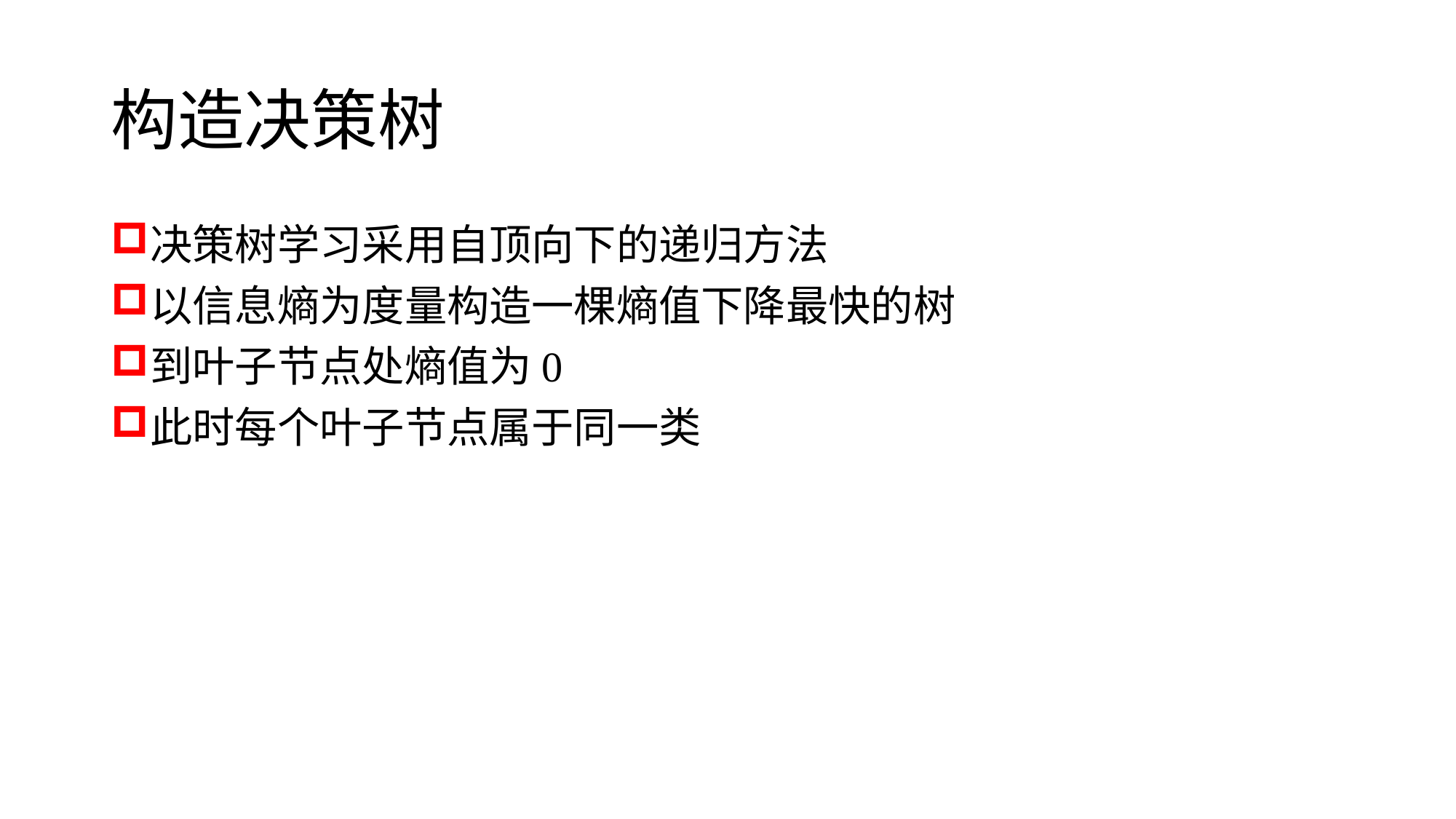

# 构造决策树
决策树学习采用自顶向下的递归方法
以信息熵为度量构造一棵熵值下降最快的树
到叶子节点处熵值为0
此时每个叶子节点属于同一类